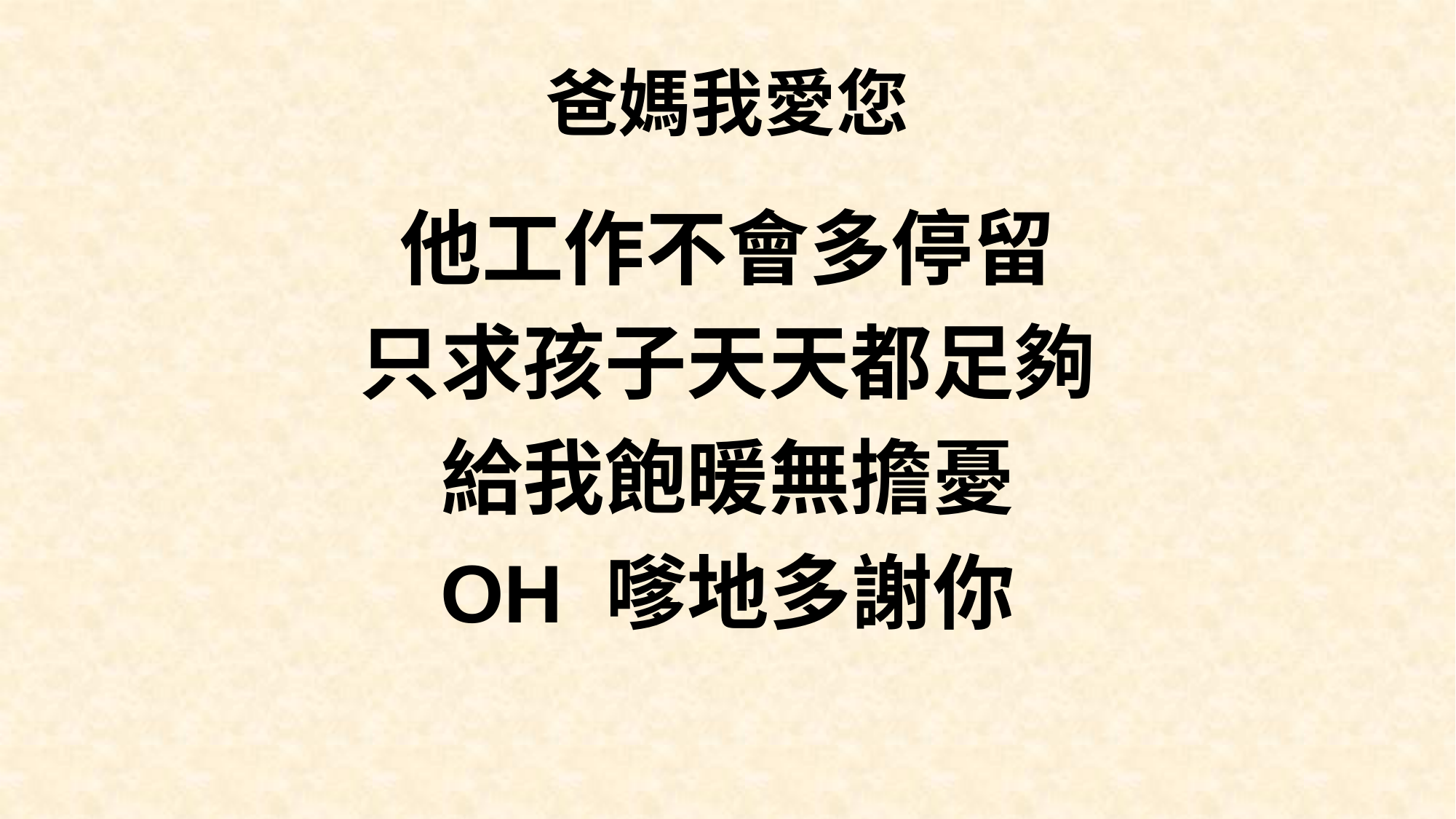

# 爸媽我愛您
他工作不會多停留
只求孩子天天都足夠
給我飽暖無擔憂
OH 嗲地多謝你